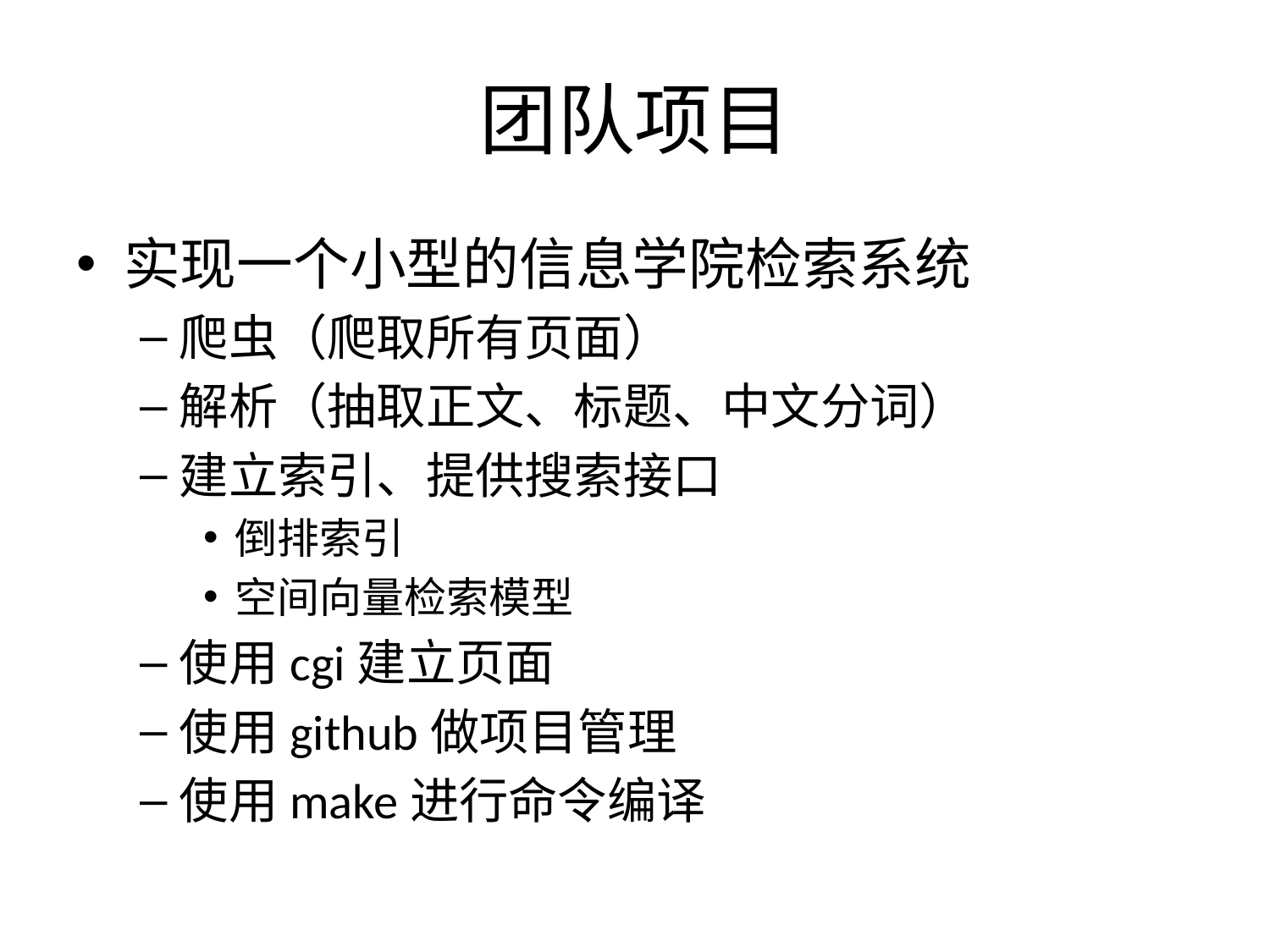

# 团队项目
实现一个小型的信息学院检索系统
爬虫（爬取所有页面）
解析（抽取正文、标题、中文分词）
建立索引、提供搜索接口
倒排索引
空间向量检索模型
使用cgi建立页面
使用github做项目管理
使用make进行命令编译